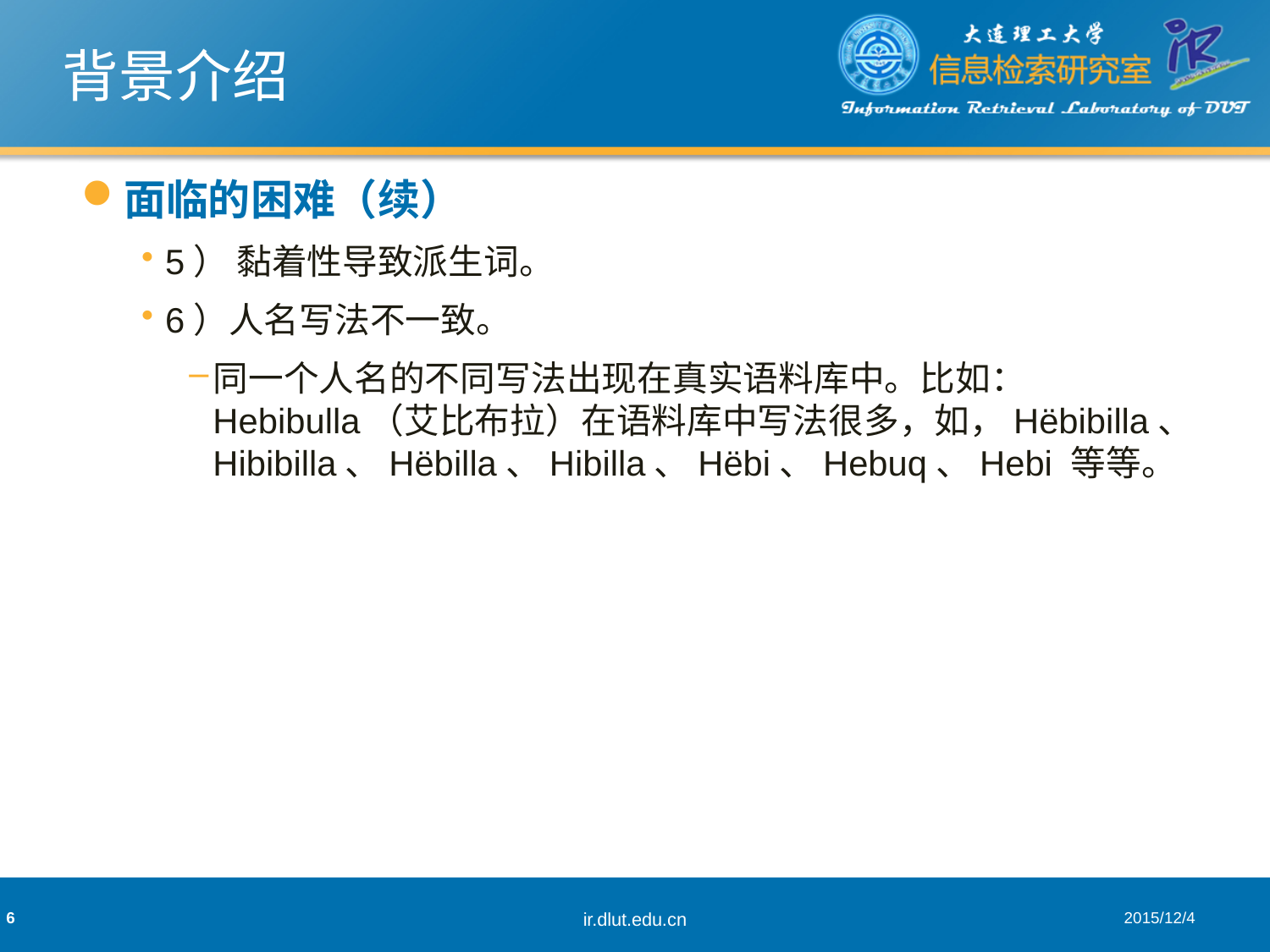

# 背景介绍
面临的困难（续）
5） 黏着性导致派生词。
6）人名写法不一致。
同一个人名的不同写法出现在真实语料库中。比如：Hebibulla（艾比布拉）在语料库中写法很多，如，Hëbibilla、Hibibilla、Hëbilla、Hibilla、Hëbi、Hebuq、Hebi 等等。